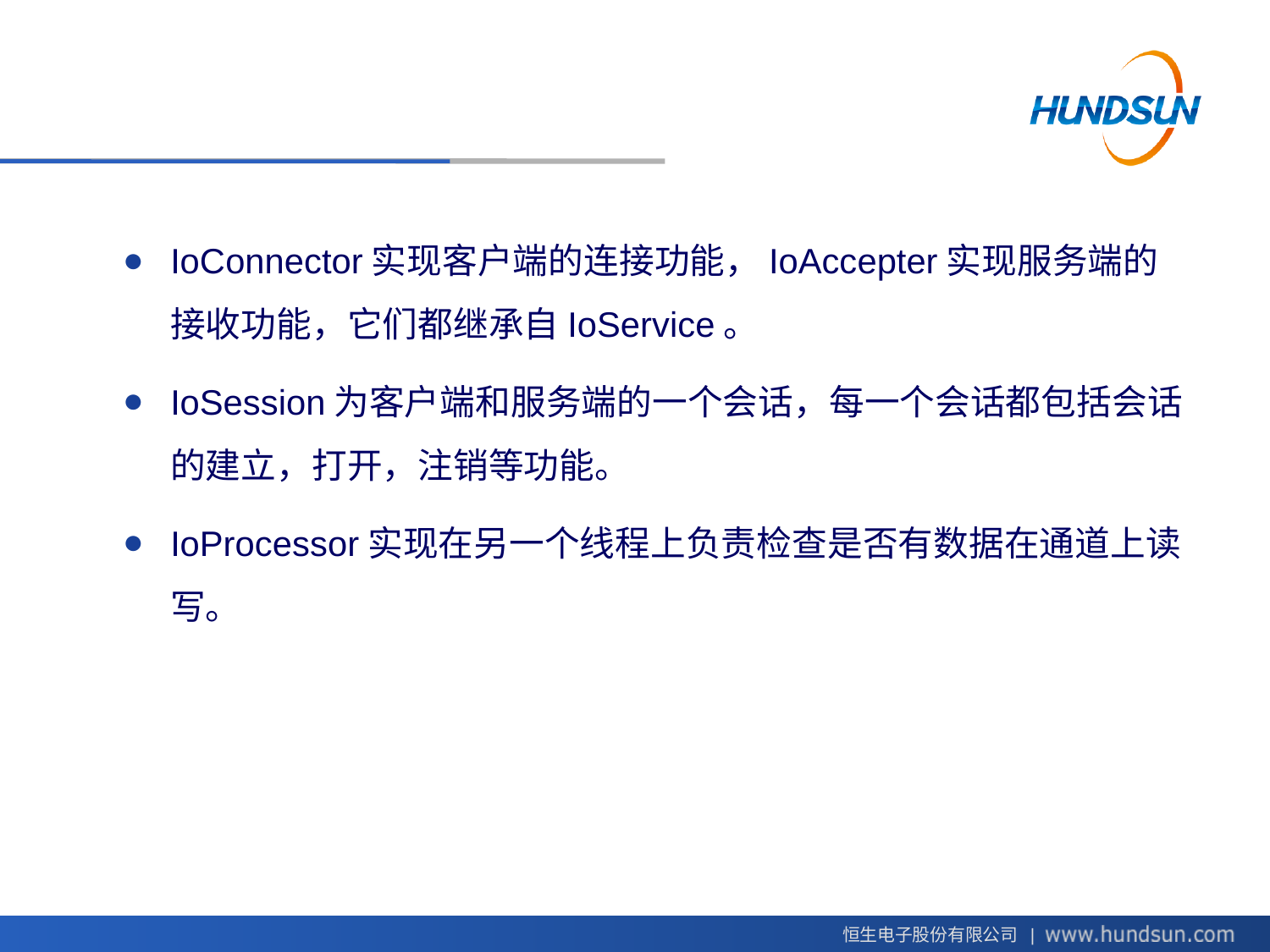

#
IoConnector实现客户端的连接功能，IoAccepter实现服务端的接收功能，它们都继承自IoService。
IoSession为客户端和服务端的一个会话，每一个会话都包括会话的建立，打开，注销等功能。
IoProcessor实现在另一个线程上负责检查是否有数据在通道上读写。